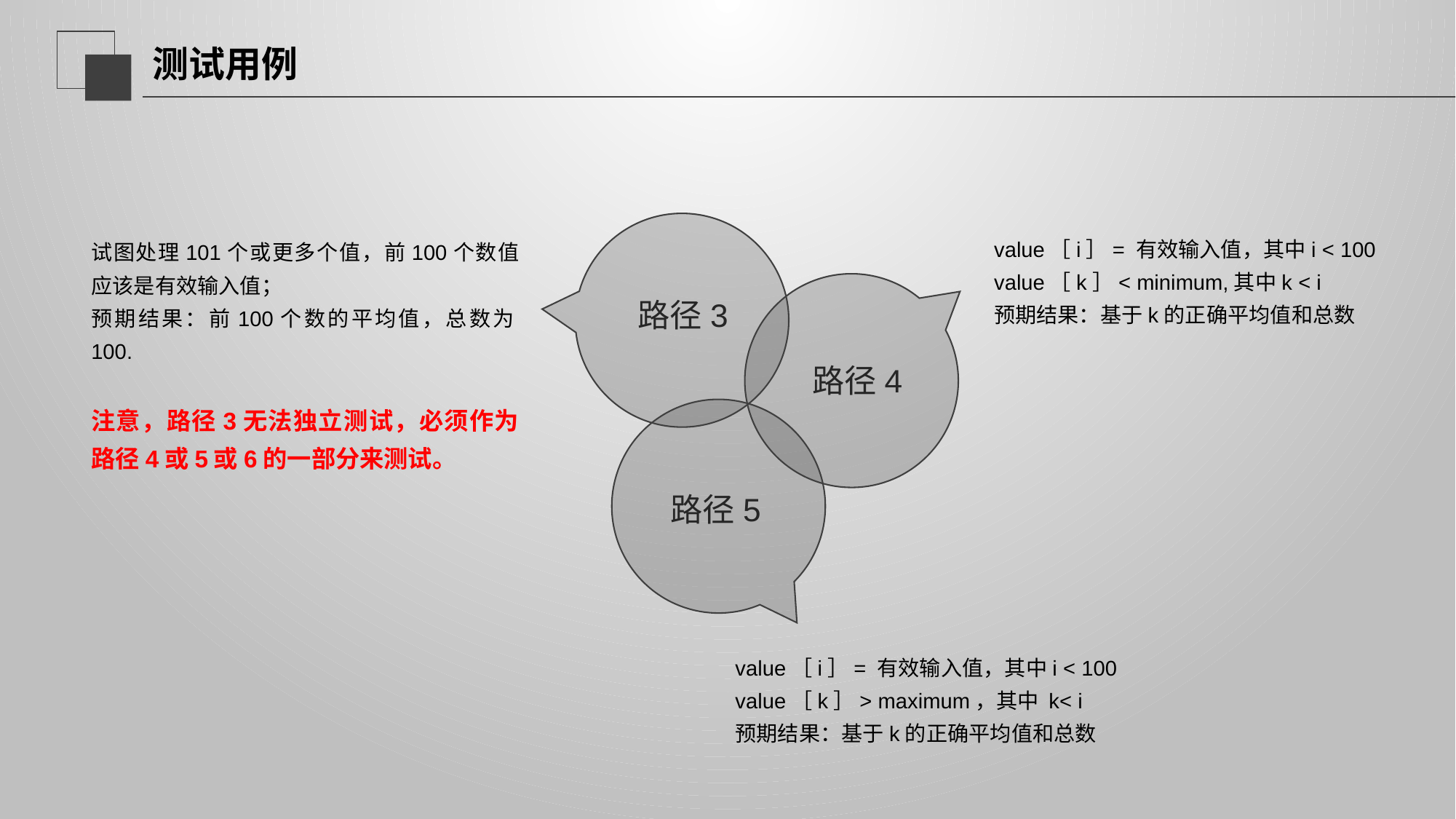

# 测试用例

value［i］= 有效输入值，其中i < 100
value［k］< minimum,其中k < i
预期结果：基于k的正确平均值和总数
试图处理101个或更多个值，前100个数值应该是有效输入值；
预期结果：前100个数的平均值，总数为100.

注意，路径3无法独立测试，必须作为路径4或5或6的一部分来测试。

路径3
路径4

路径5
value［i］= 有效输入值，其中i < 100
value［k］> maximum，其中 k< i
预期结果：基于k的正确平均值和总数